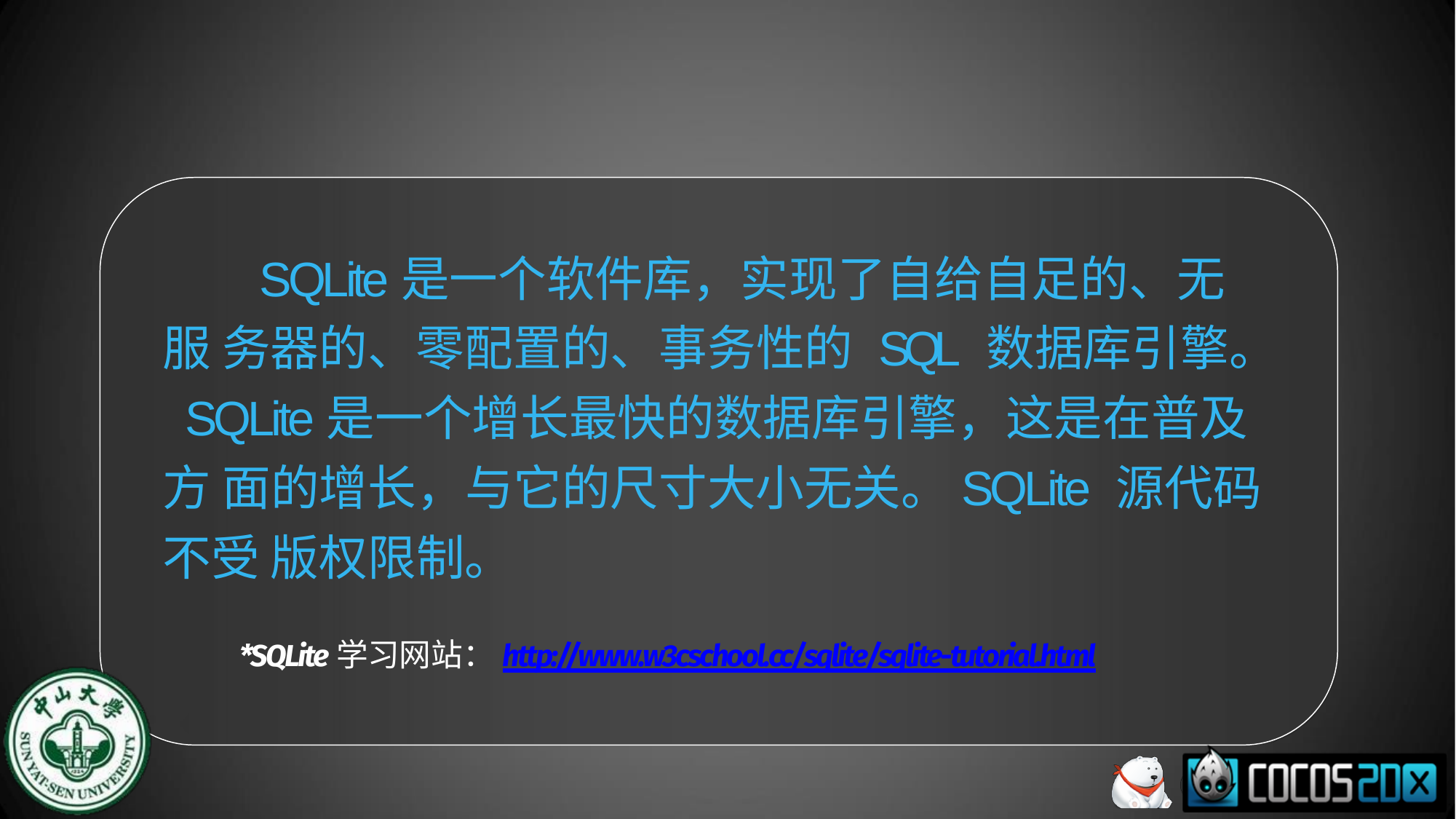

SQLite是一个软件库，实现了自给自足的、无服 务器的、零配置的、事务性的 SQL 数据库引擎。 SQLite是一个增长最快的数据库引擎，这是在普及方 面的增长，与它的尺寸大小无关。SQLite 源代码不受 版权限制。
*SQLite学习网站：http://www.w3cschool.cc/sqlite/sqlite-tutorial.html